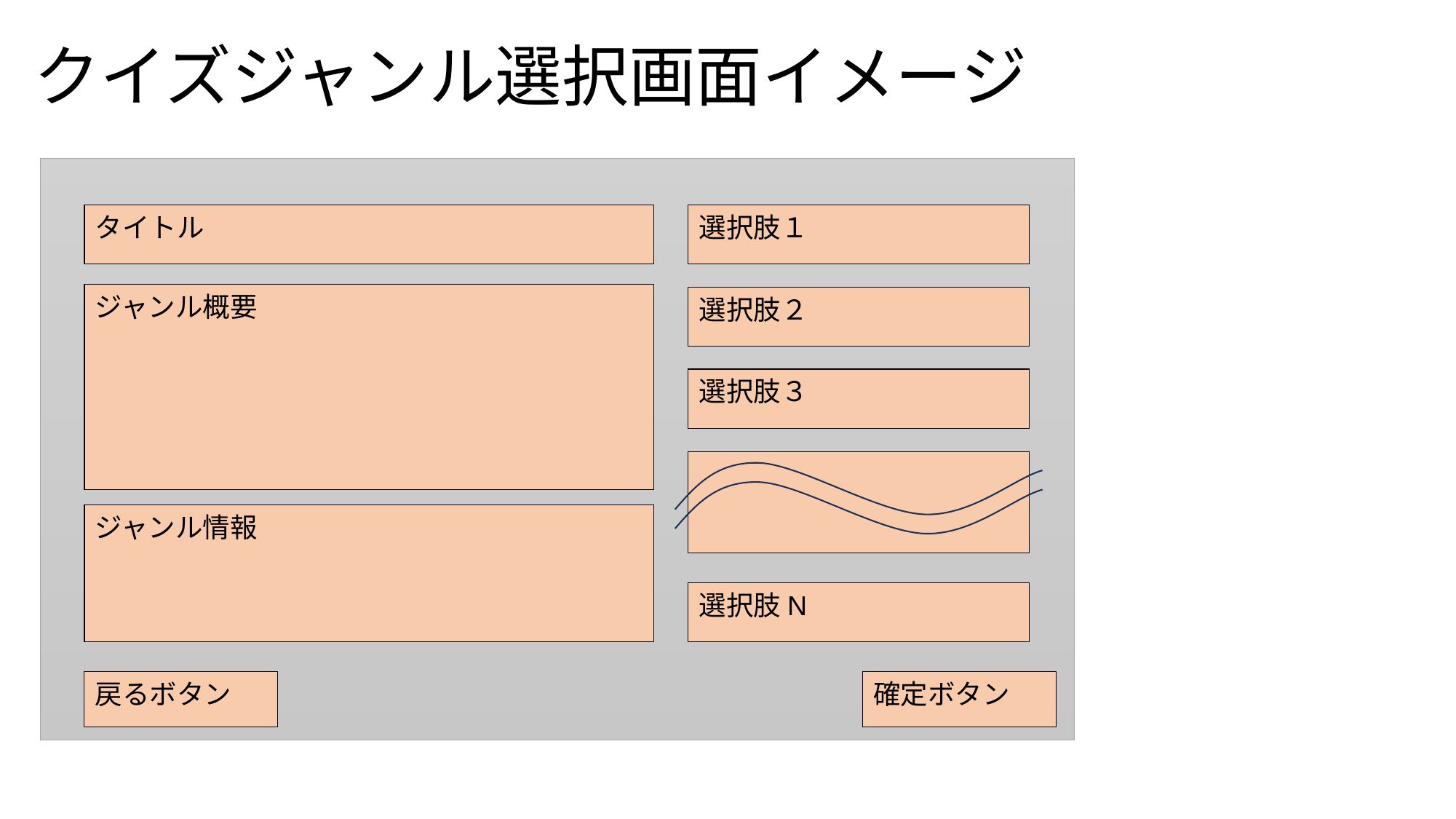

# クイズジャンル選択画面イメージ

タイトル
選択肢１
ジャンル概要
選択肢２
選択肢３

ジャンル情報
選択肢N
戻るボタン
確定ボタン